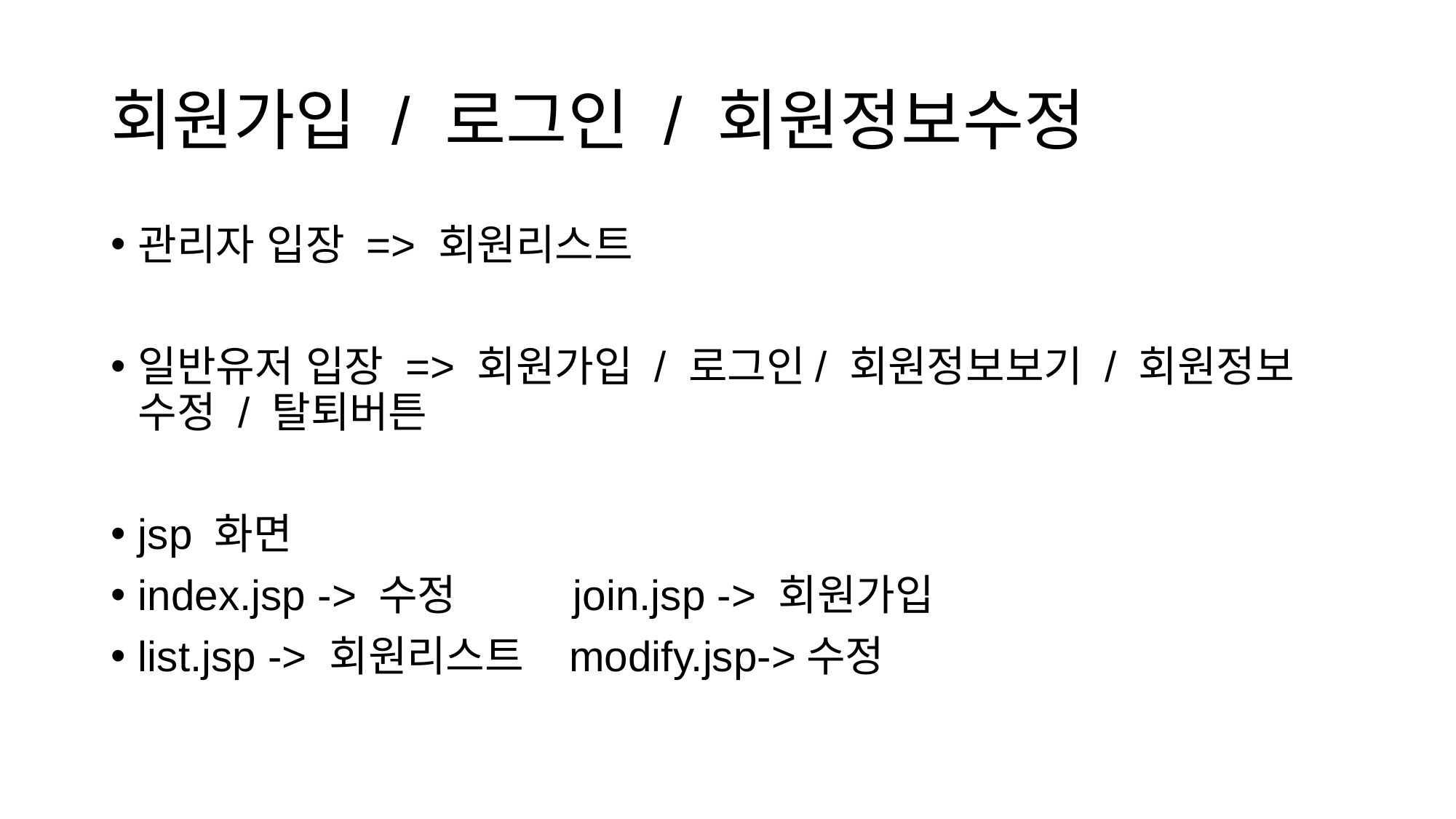

# 회원가입 / 로그인 / 회원정보수정
관리자 입장 => 회원리스트

일반유저 입장 => 회원가입 / 로그인/ 회원정보보기 / 회원정보 수정 / 탈퇴버튼

jsp 화면
index.jsp -> 수정         join.jsp -> 회원가입
list.jsp -> 회원리스트   modify.jsp->수정